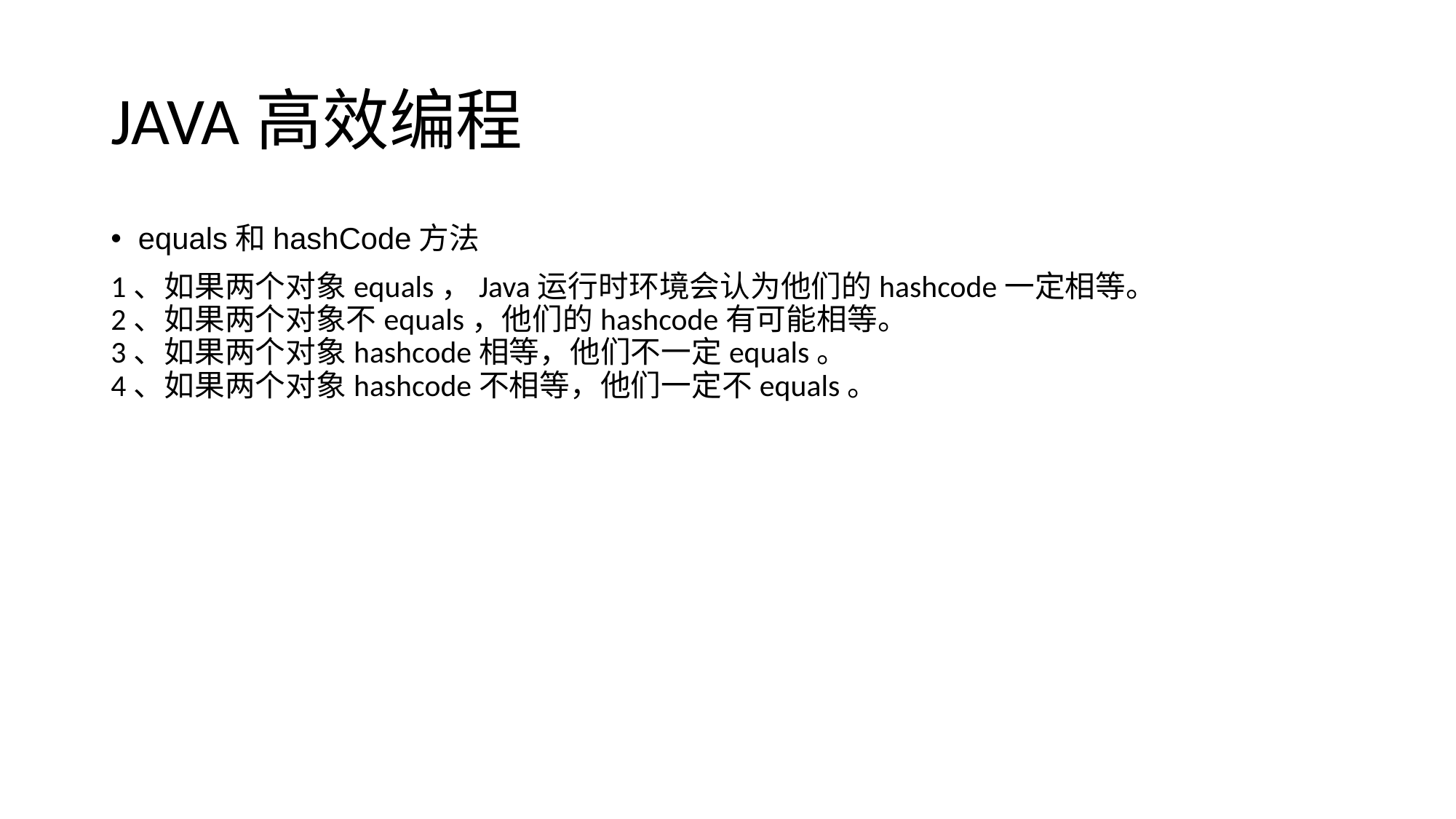

# JAVA高效编程
equals和hashCode方法
1、如果两个对象equals，Java运行时环境会认为他们的hashcode一定相等。 
2、如果两个对象不equals，他们的hashcode有可能相等。 
3、如果两个对象hashcode相等，他们不一定equals。 
4、如果两个对象hashcode不相等，他们一定不equals。